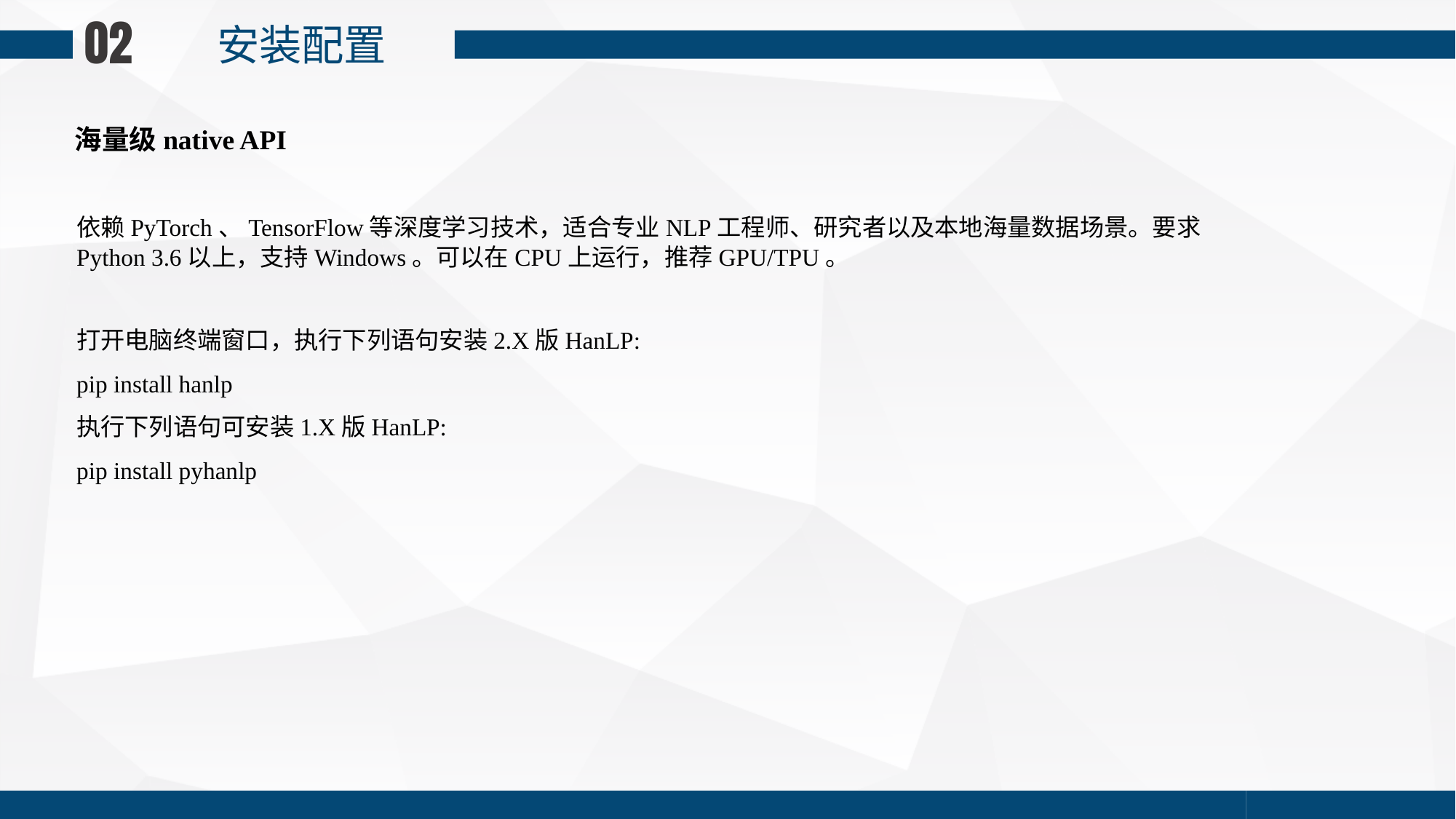

02
 安装配置

海量级native API

依赖PyTorch、TensorFlow等深度学习技术，适合专业NLP工程师、研究者以及本地海量数据场景。要求Python 3.6以上，支持Windows。可以在CPU上运行，推荐GPU/TPU。
打开电脑终端窗口，执行下列语句安装2.X版HanLP:
pip install hanlp
执行下列语句可安装1.X版HanLP:
pip install pyhanlp